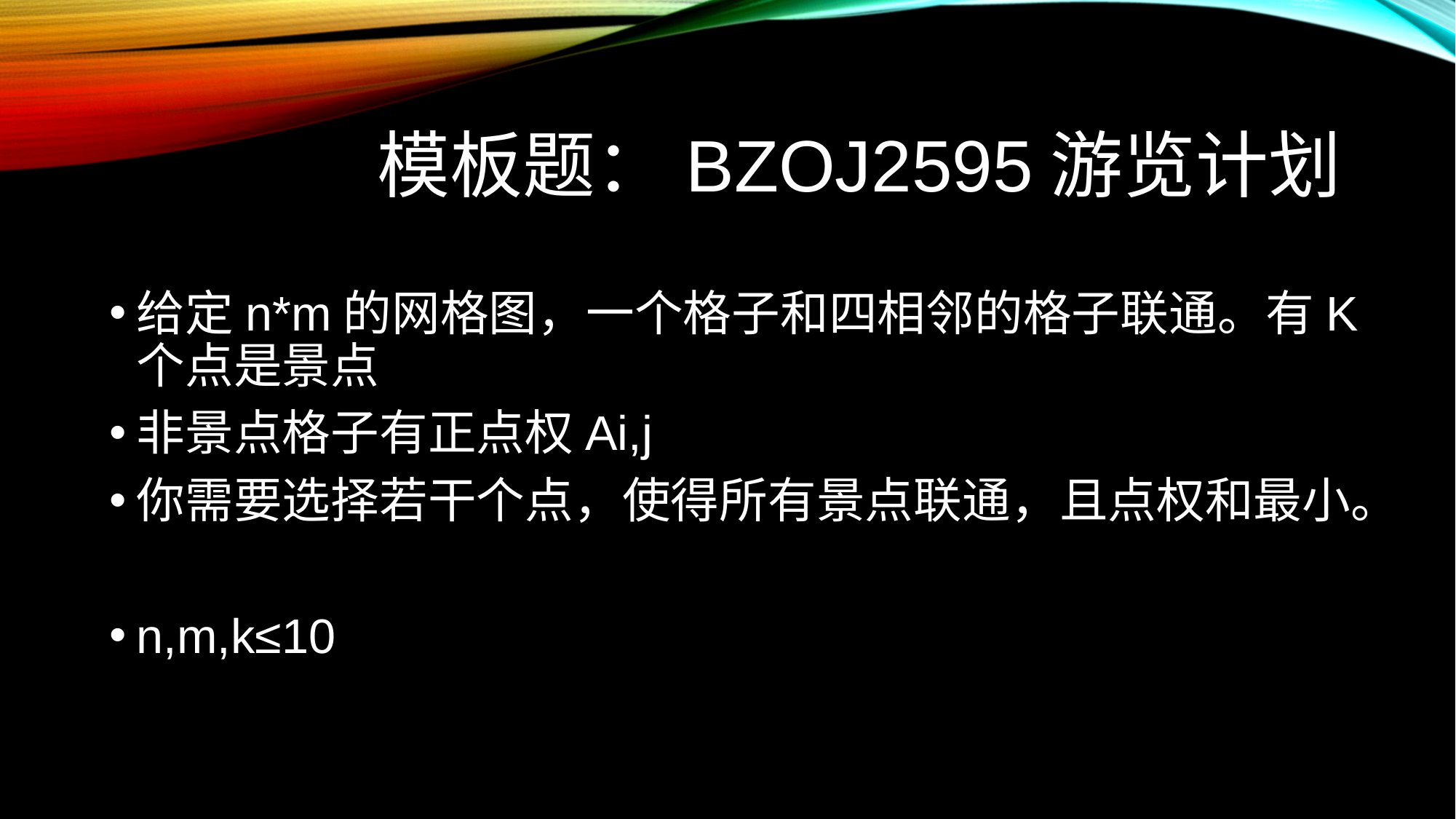

# 模板题：bzoj2595游览计划
给定n*m的网格图，一个格子和四相邻的格子联通。有K个点是景点
非景点格子有正点权Ai,j
你需要选择若干个点，使得所有景点联通，且点权和最小。

n,m,k≤10